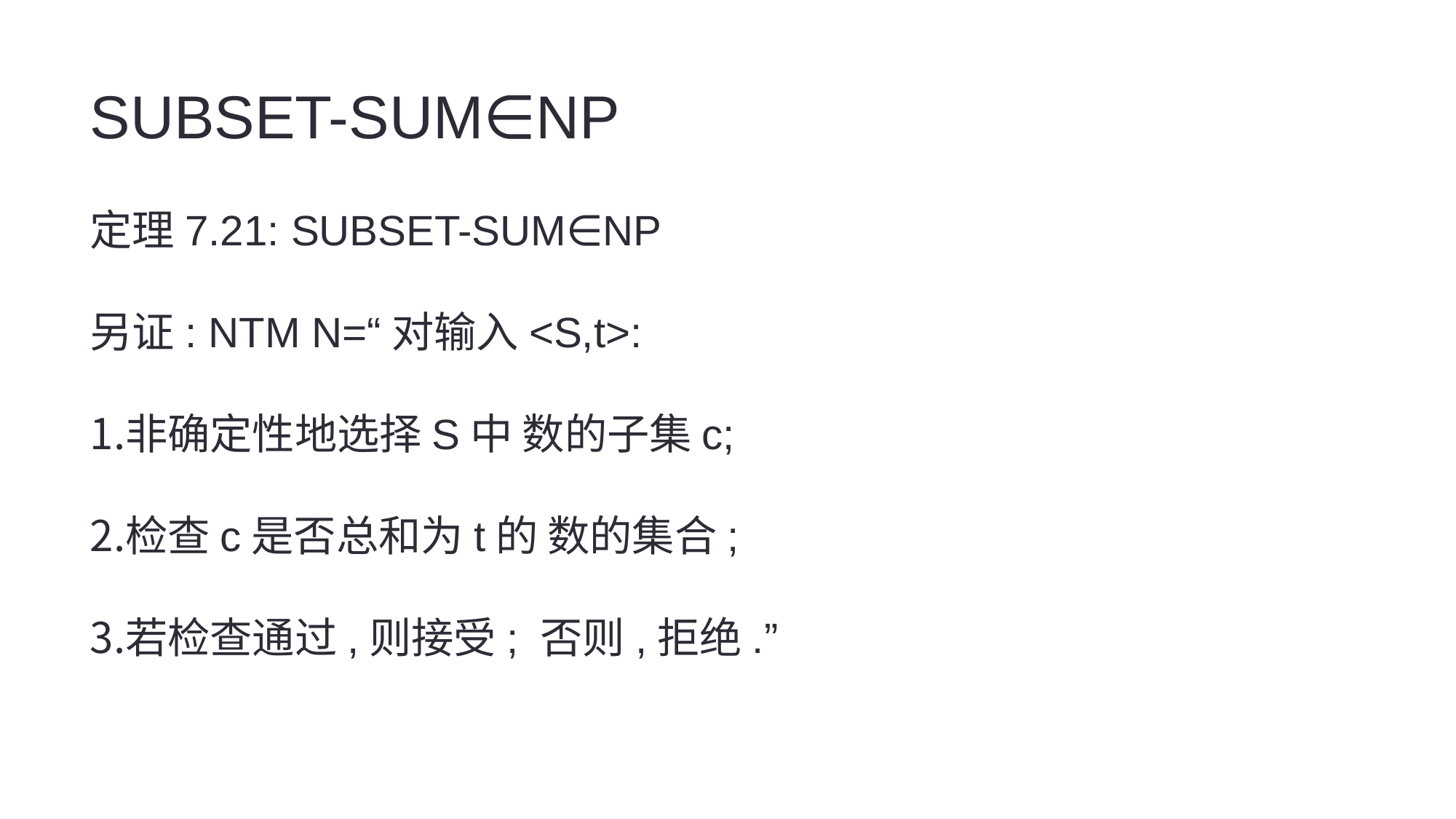

SUBSET-SUM∈NP
定理7.21: SUBSET-SUM∈NP

另证: NTM N=“对输入<S,t>:

非确定性地选择S中 数的子集c;

检查c是否总和为t的 数的集合;

若检查通过,则接受; 否则,拒绝.”